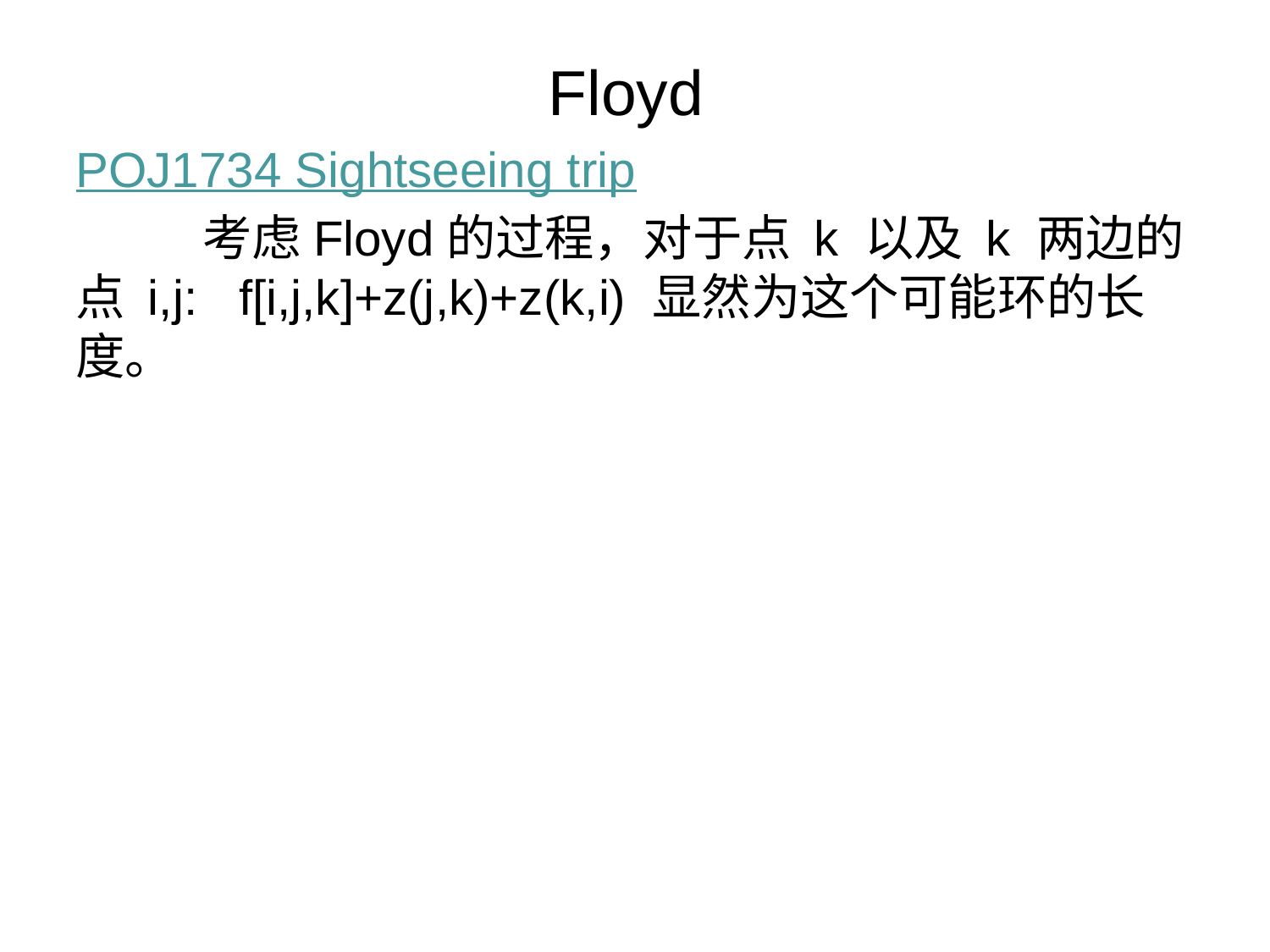

Floyd
POJ1734 Sightseeing trip
	考虑Floyd的过程，对于点 k 以及 k 两边的点 i,j:   f[i,j,k]+z(j,k)+z(k,i) 显然为这个可能环的长度。